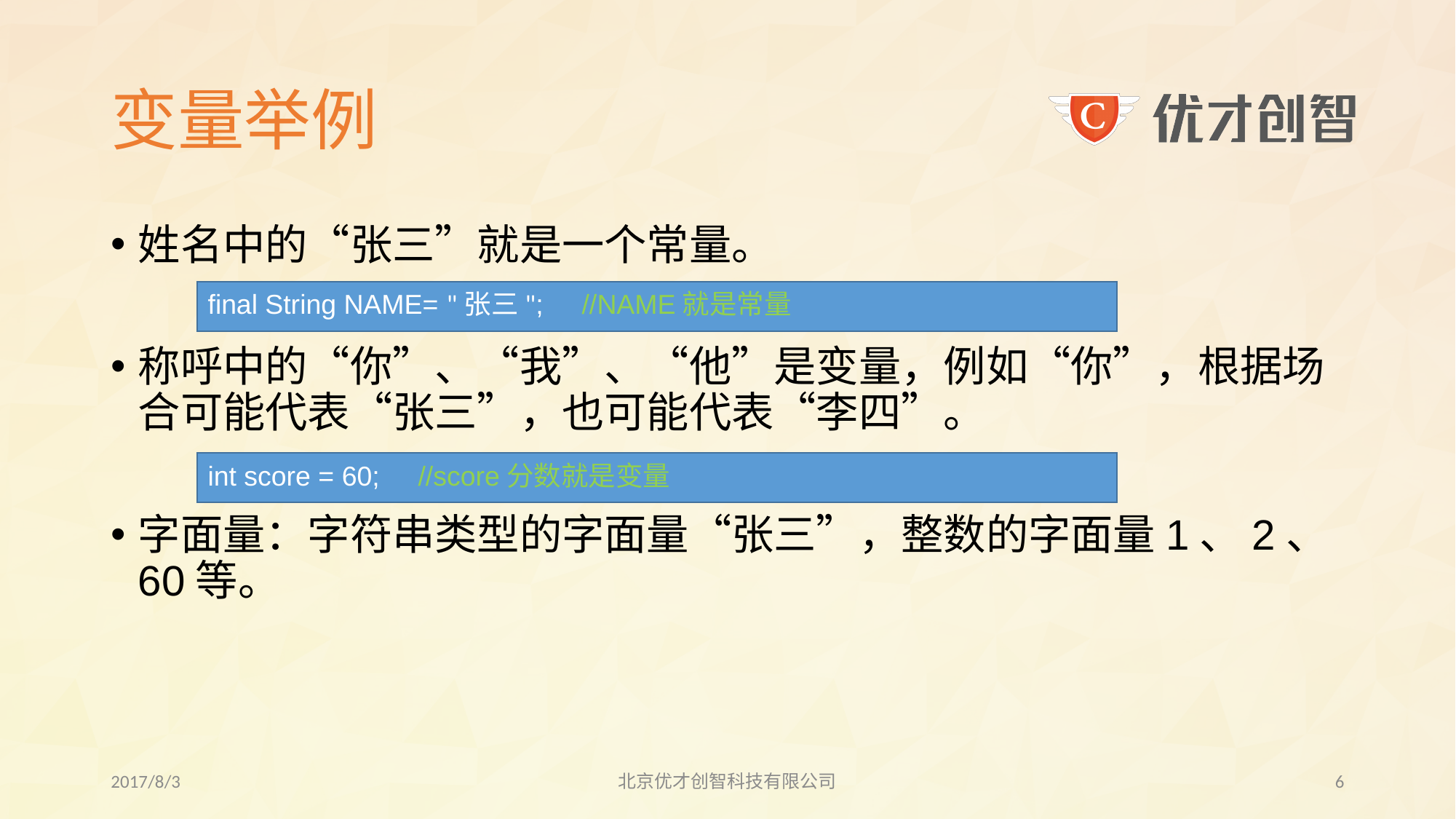

# 变量举例
姓名中的“张三”就是一个常量。

称呼中的“你”、“我”、“他”是变量，例如“你”，根据场合可能代表“张三”，也可能代表“李四”。

字面量：字符串类型的字面量“张三”，整数的字面量1、2、60等。

final String NAME= "张三";     //NAME就是常量
int score = 60;     //score分数就是变量
2017/8/3
北京优才创智科技有限公司
6